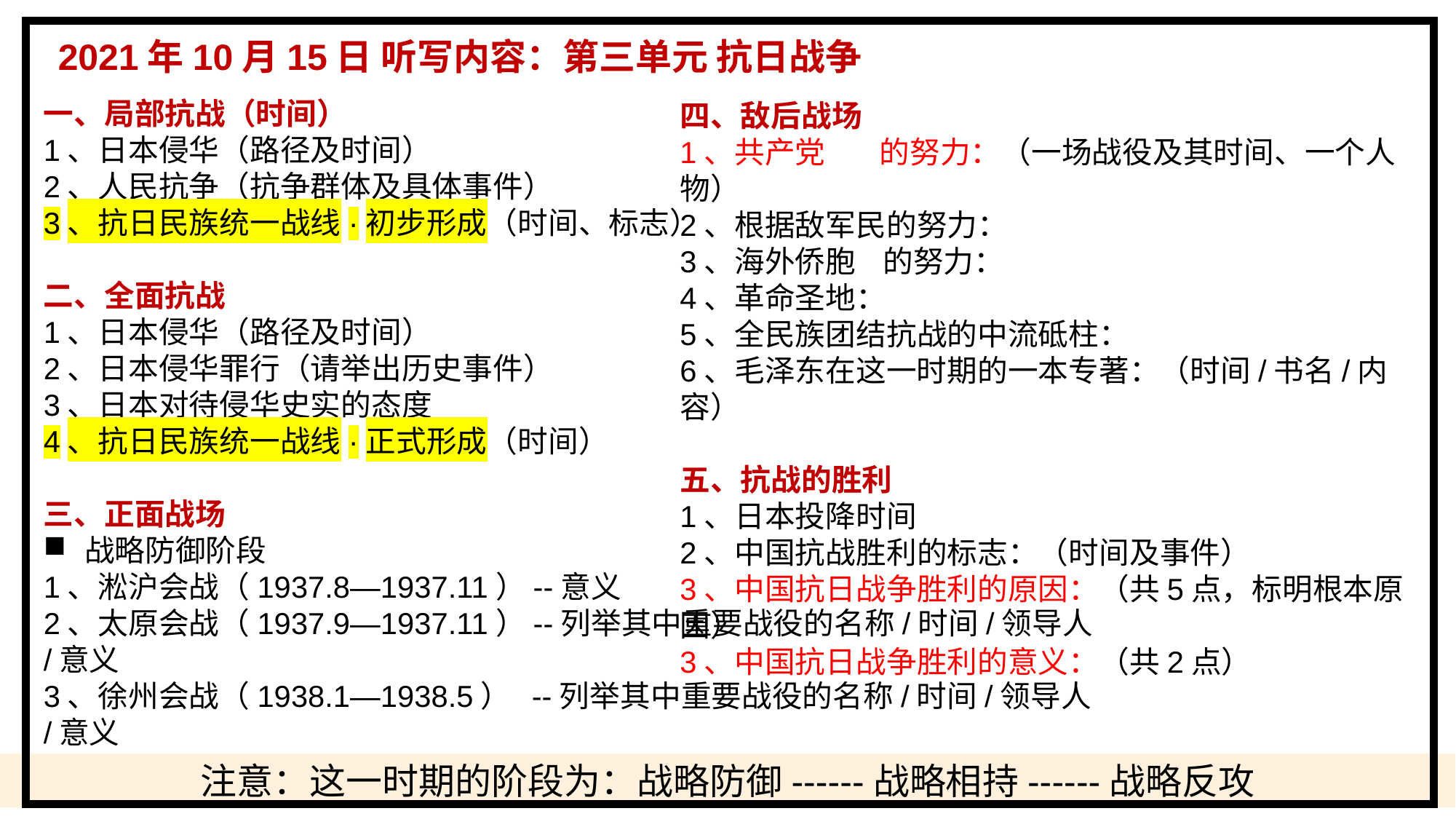

2021年10月15日 听写内容：第三单元 抗日战争
一、局部抗战（时间）
1、日本侵华（路径及时间）
2、人民抗争（抗争群体及具体事件）
3、抗日民族统一战线·初步形成（时间、标志）

二、全面抗战
1、日本侵华（路径及时间）
2、日本侵华罪行（请举出历史事件）
3、日本对待侵华史实的态度
4、抗日民族统一战线·正式形成（时间）

三、正面战场
战略防御阶段
1、淞沪会战（1937.8—1937.11）--意义
2、太原会战（1937.9—1937.11）--列举其中重要战役的名称/时间/领导人/意义
3、徐州会战（1938.1—1938.5）  --列举其中重要战役的名称/时间/领导人/意义
4、武汉会战（1938.6—1938.10）
四、敌后战场
1、共产党        的努力：（一场战役及其时间、一个人物）
2、根据敌军民的努力：
3、海外侨胞    的努力：
4、革命圣地：
5、全民族团结抗战的中流砥柱：
6、毛泽东在这一时期的一本专著：（时间/书名/内容）

五、抗战的胜利
1、日本投降时间
2、中国抗战胜利的标志：（时间及事件）
3、中国抗日战争胜利的原因：（共5点，标明根本原因）
3、中国抗日战争胜利的意义：（共2点）
注意：这一时期的阶段为：战略防御------战略相持------战略反攻